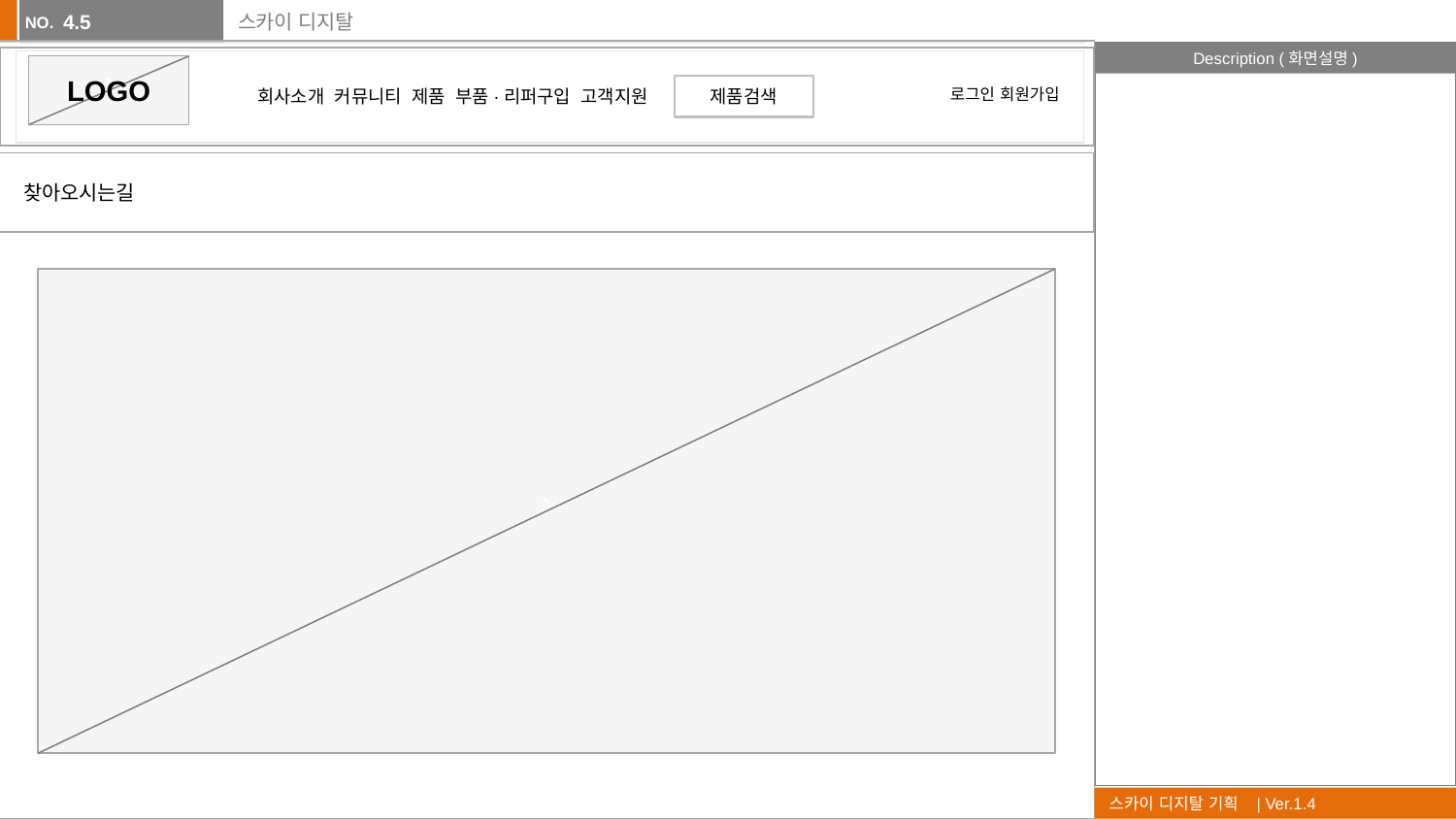

4.5
# 스카이 디지탈

`

`
`
LOGO
제품검색

로그인 회원가입
회사소개  커뮤니티  제품  부품·리퍼구입  고객지원
 찾아오시는길
`
공지사항